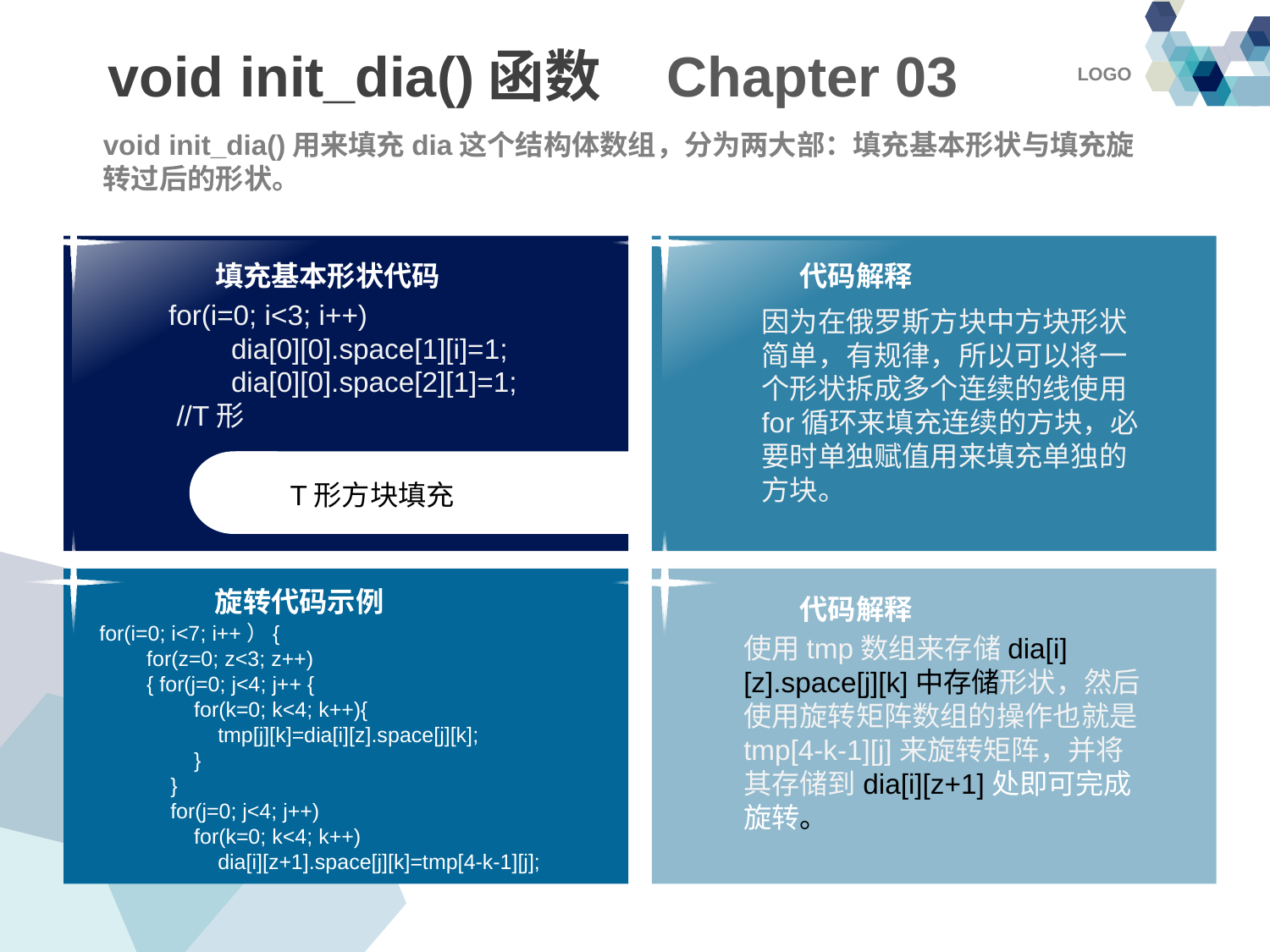

# void init_dia()函数    Chapter 03
void init_dia()用来填充dia这个结构体数组，分为两大部：填充基本形状与填充旋转过后的形状。

填充基本形状代码
代码解释
for(i=0; i<3; i++)
        dia[0][0].space[1][i]=1;
        dia[0][0].space[2][1]=1;
 //T形
因为在俄罗斯方块中方块形状简单，有规律，所以可以将一个形状拆成多个连续的线使用for循环来填充连续的方块，必要时单独赋值用来填充单独的方块。

T形方块填充

旋转代码示例
代码解释
for(i=0; i<7; i++）{
        for(z=0; z<3; z++)
        { for(j=0; j<4; j++ {
                for(k=0; k<4; k++){
                    tmp[j][k]=dia[i][z].space[j][k];
                }
            }
            for(j=0; j<4; j++)
                for(k=0; k<4; k++)
                    dia[i][z+1].space[j][k]=tmp[4-k-1][j];

使用tmp数组来存储dia[i][z].space[j][k]中存储形状，然后使用旋转矩阵数组的操作也就是tmp[4-k-1][j]来旋转矩阵，并将其存储到dia[i][z+1]处即可完成旋转。